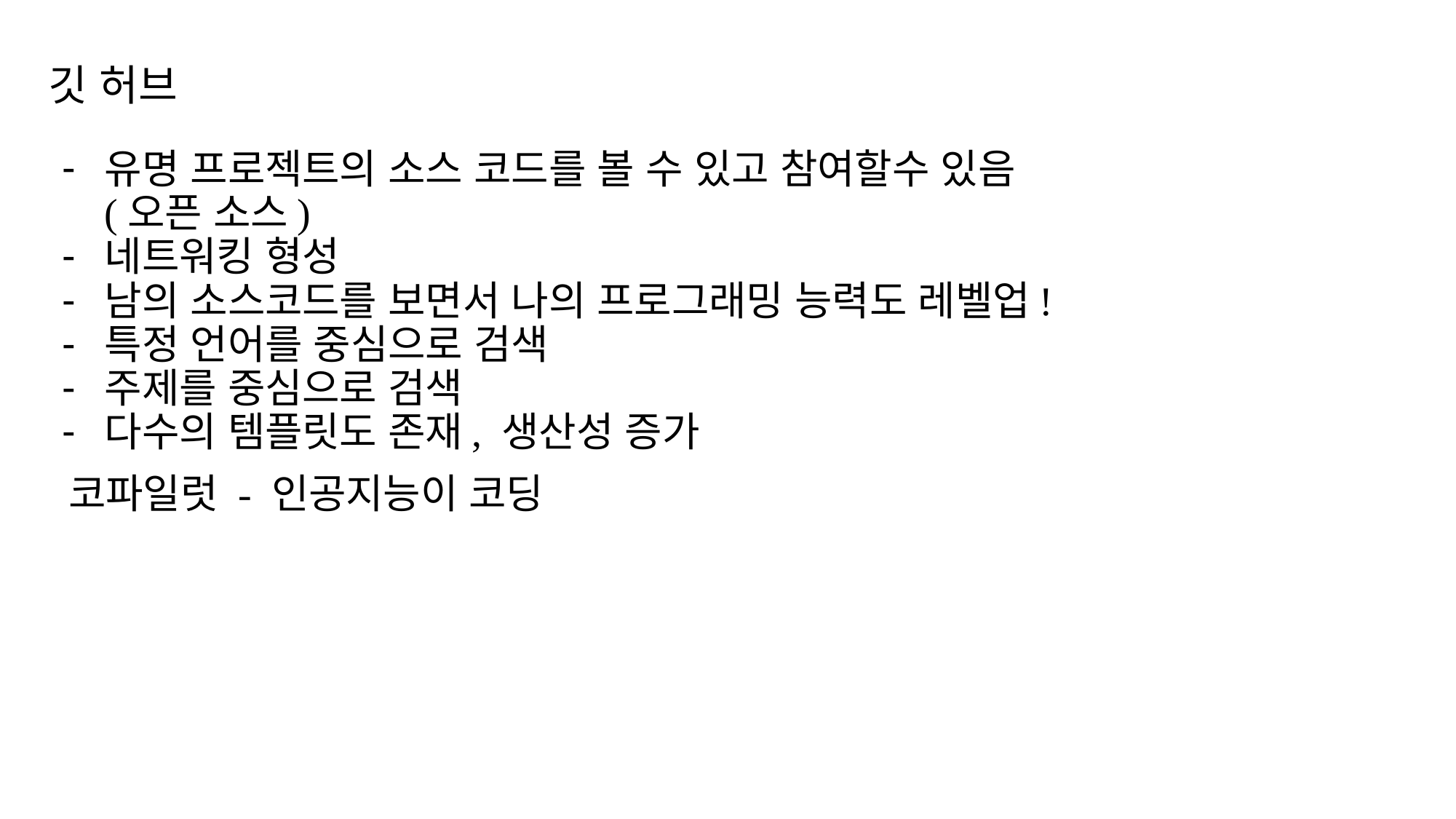

# 깃 허브
유명 프로젝트의 소스 코드를 볼 수 있고 참여할수 있음(오픈 소스)
네트워킹 형성
남의 소스코드를 보면서 나의 프로그래밍 능력도 레벨업!
특정 언어를 중심으로 검색
주제를 중심으로 검색
다수의 템플릿도 존재, 생산성 증가
 코파일럿 - 인공지능이 코딩